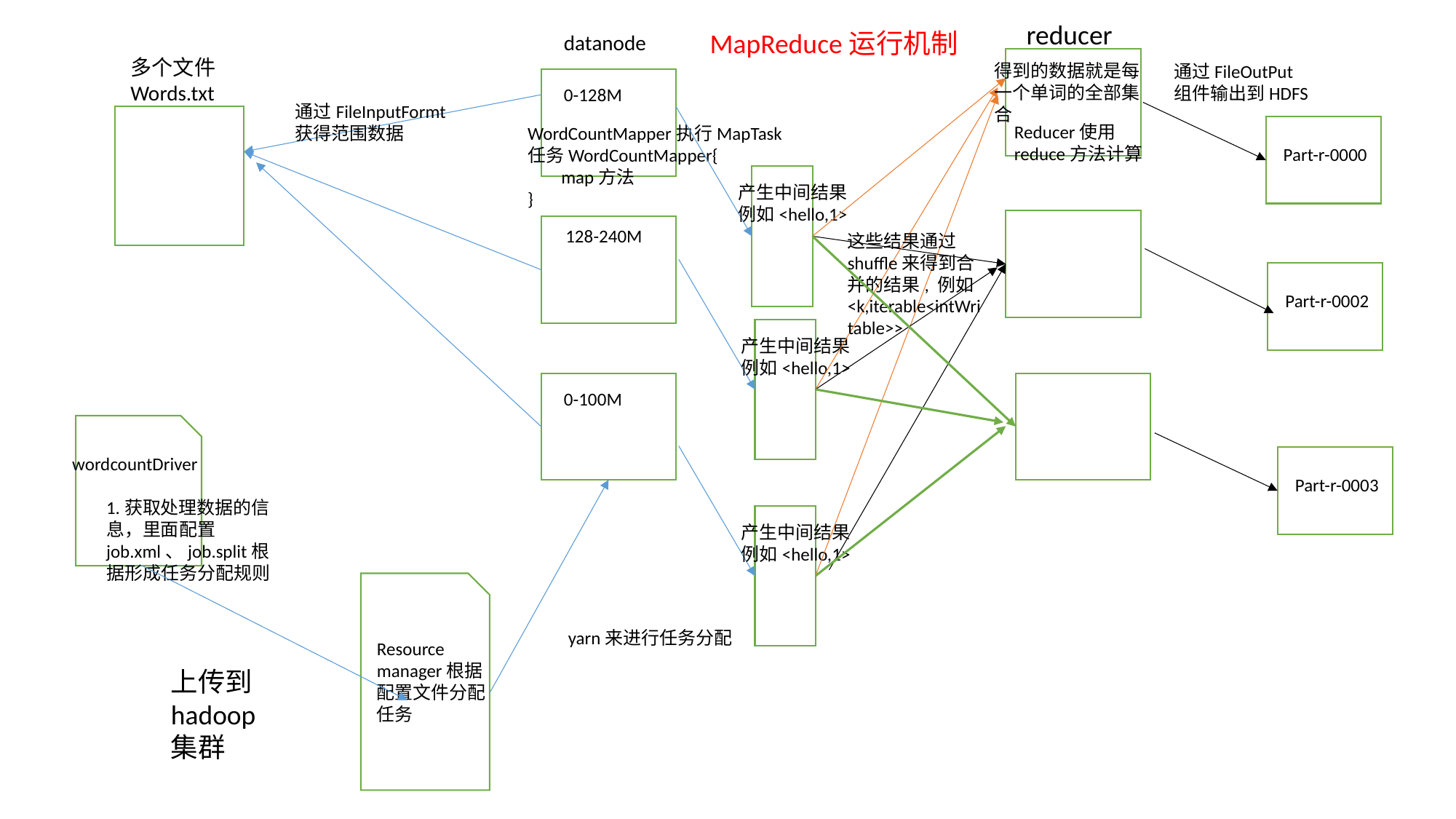

reducer
MapReduce运行机制
datanode
多个文件Words.txt

得到的数据就是每一个单词的全部集合
通过FileOutPut组件输出到HDFS

0-128M
通过FileInputFormt获得范围数据

Reducer使用reduce方法计算
WordCountMapper执行MapTask任务WordCountMapper{
        map方法
}

Part-r-0000

产生中间结果
例如<hello,1>

128-240M
这些结果通过shuffle来得到合并的结果, 例如
<k,iterable<intWritable>>

Part-r-0002

产生中间结果
例如<hello,1>

0-100M

wordcountDriver

Part-r-0003
1.获取处理数据的信息，里面配置job.xml、job.split根据形成任务分配规则

产生中间结果
例如<hello,1>

yarn来进行任务分配
Resource manager根据配置文件分配任务
上传到hadoop集群